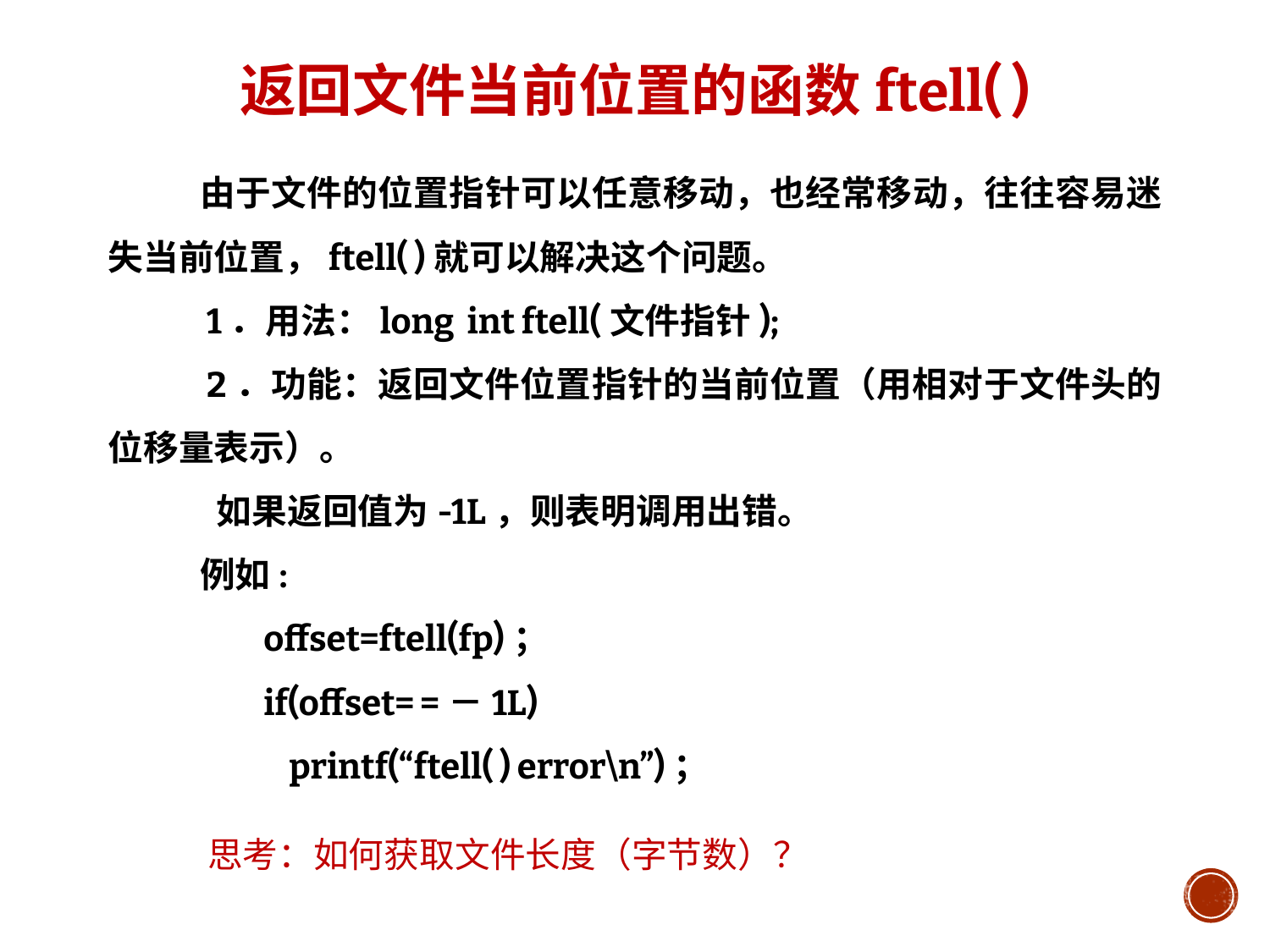

返回文件当前位置的函数ftell( )
由于文件的位置指针可以任意移动，也经常移动，往往容易迷失当前位置，ftell( )就可以解决这个问题。
 1．用法：long  int ftell(文件指针);
 2．功能：返回文件位置指针的当前位置（用相对于文件头的位移量表示）。
 如果返回值为-1L，则表明调用出错。
例如:
          offset=ftell(fp)；
          if(offset= =－1L)
              printf(“ftell( ) error\n”)；

思考：如何获取文件长度（字节数）？
22